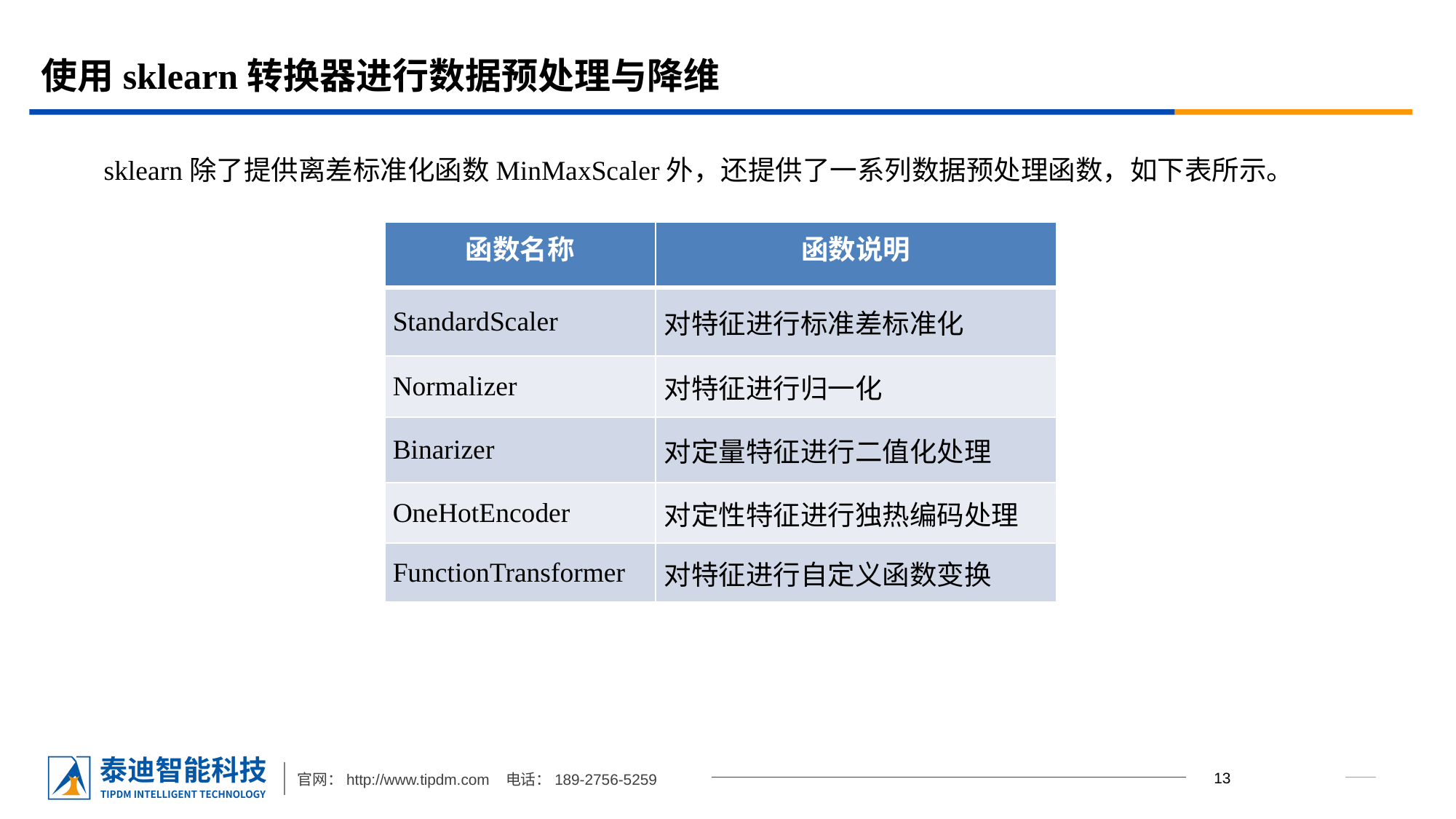

# 使用sklearn转换器进行数据预处理与降维
sklearn除了提供离差标准化函数MinMaxScaler外，还提供了一系列数据预处理函数，如下表所示。

| 函数名称 | 函数说明 |
| --- | --- |
| StandardScaler | 对特征进行标准差标准化 |
| Normalizer | 对特征进行归一化 |
| Binarizer | 对定量特征进行二值化处理 |
| OneHotEncoder | 对定性特征进行独热编码处理 |
| FunctionTransformer | 对特征进行自定义函数变换 |